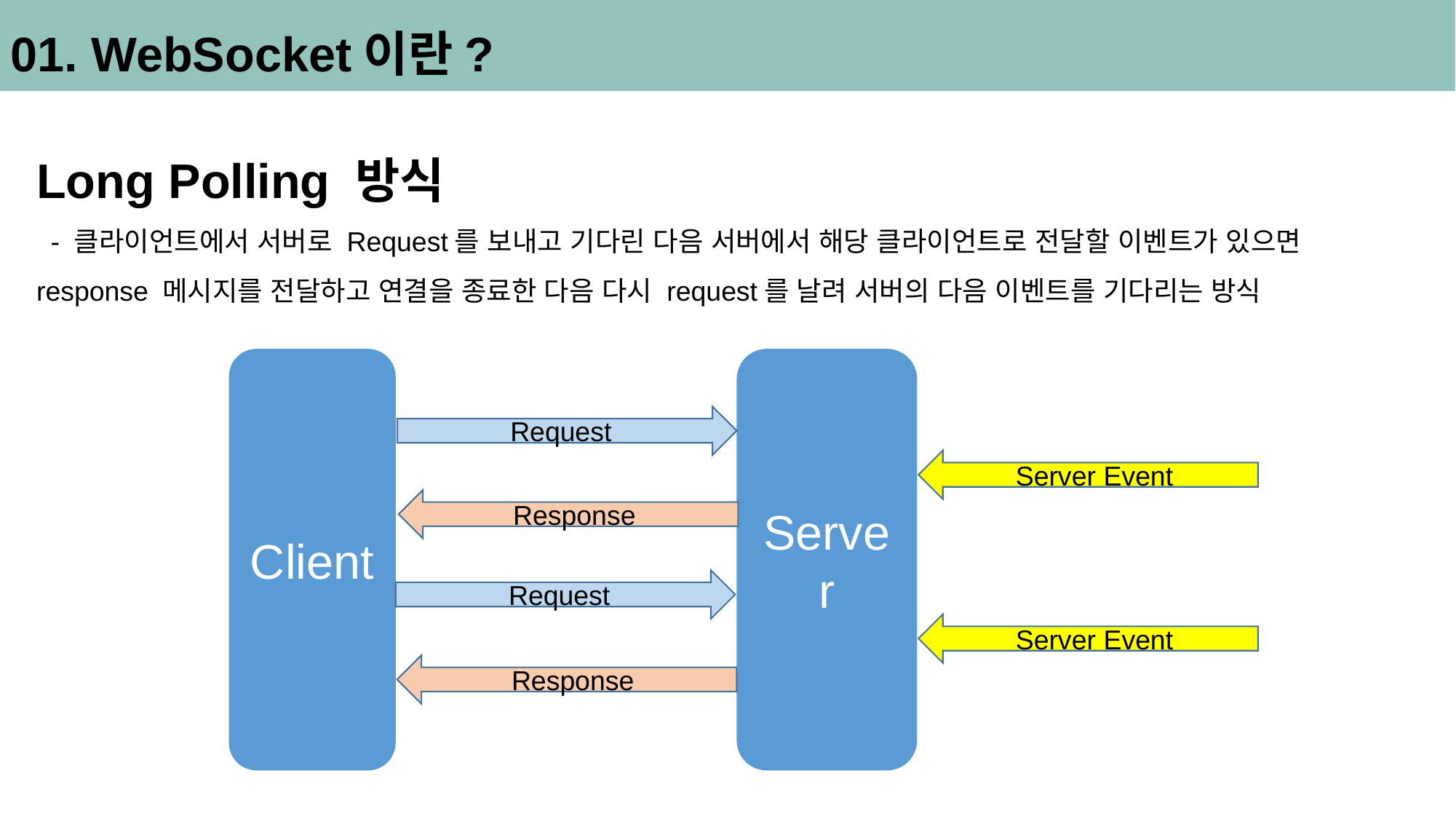

01. WebSocket이란?
Long Polling 방식
 - 클라이언트에서 서버로 Request를 보내고 기다린 다음 서버에서 해당 클라이언트로 전달할 이벤트가 있으면 response 메시지를 전달하고 연결을 종료한 다음 다시 request를 날려 서버의 다음 이벤트를 기다리는 방식
Client
Server
Request
Server Event
Response
Request
Server Event
Response